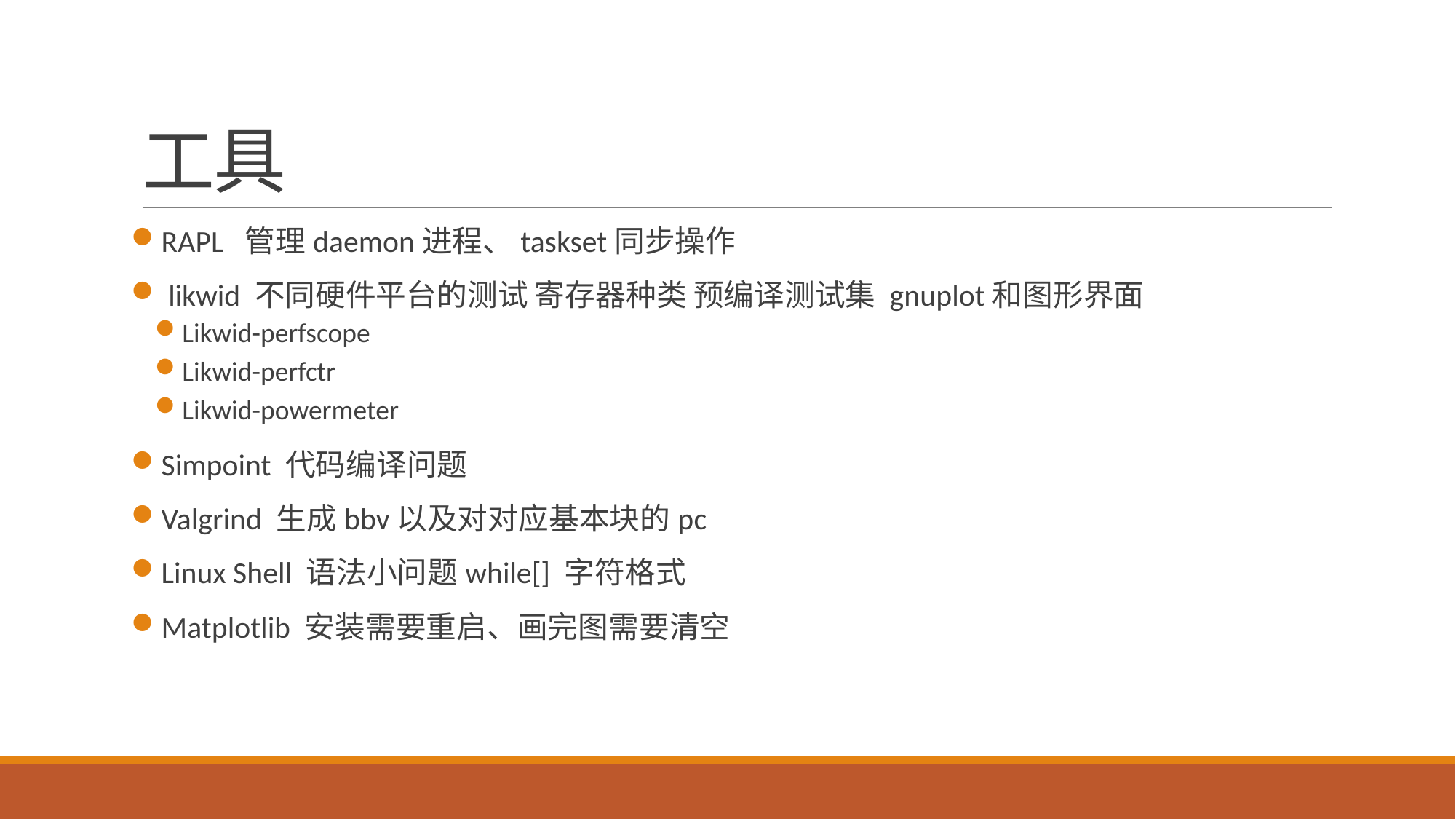

# 工具
RAPL  管理daemon进程、taskset同步操作
 likwid 不同硬件平台的测试 寄存器种类 预编译测试集 gnuplot和图形界面
Likwid-perfscope
Likwid-perfctr
Likwid-powermeter
Simpoint 代码编译问题
Valgrind 生成bbv以及对对应基本块的pc
Linux Shell 语法小问题while[] 字符格式
Matplotlib 安装需要重启、画完图需要清空